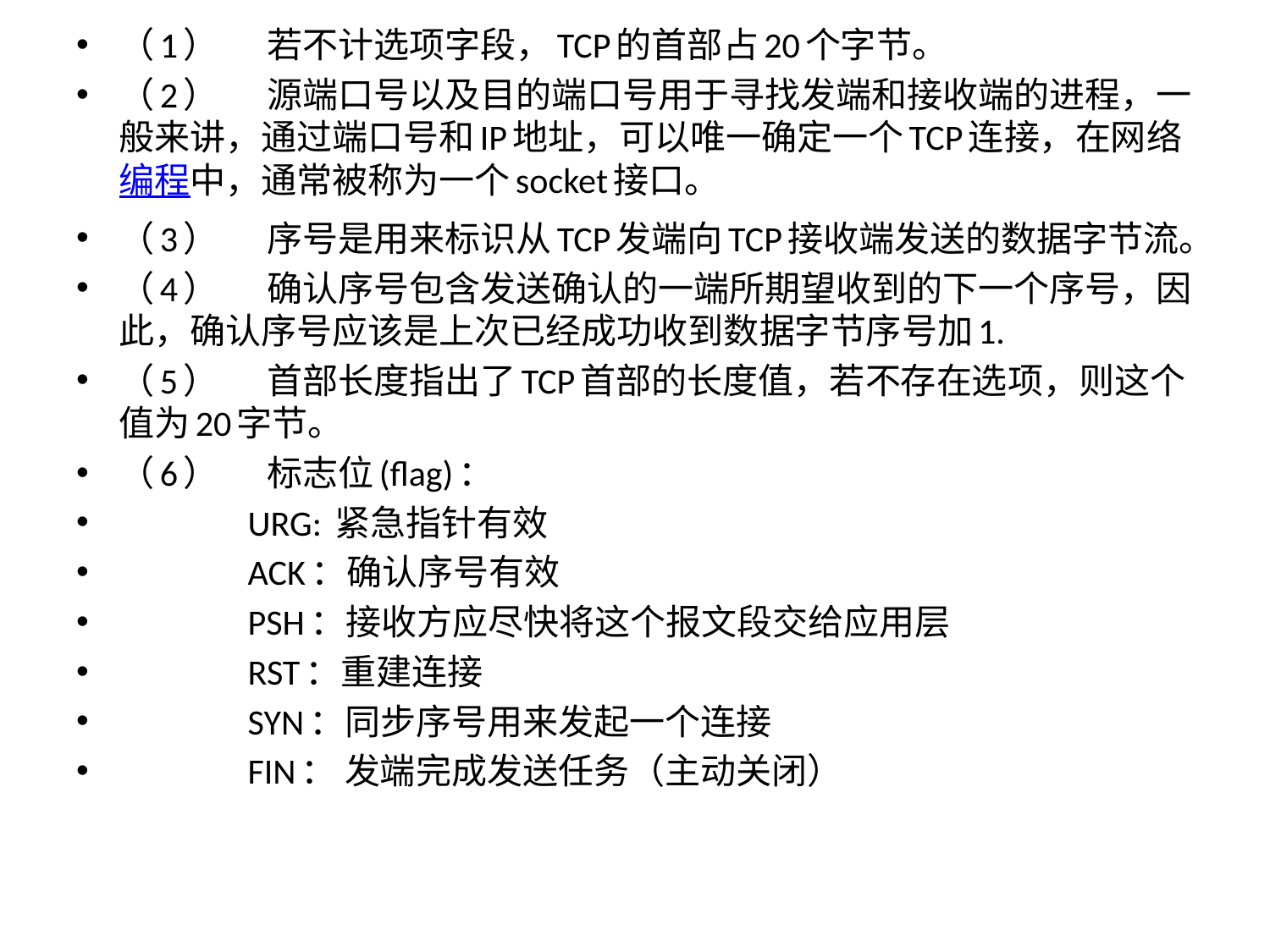

（1）      若不计选项字段，TCP的首部占20个字节。
（2）      源端口号以及目的端口号用于寻找发端和接收端的进程，一般来讲，通过端口号和IP地址，可以唯一确定一个TCP连接，在网络编程中，通常被称为一个socket接口。
（3）      序号是用来标识从TCP发端向TCP接收端发送的数据字节流。
（4）      确认序号包含发送确认的一端所期望收到的下一个序号，因此，确认序号应该是上次已经成功收到数据字节序号加1.
（5）      首部长度指出了TCP首部的长度值，若不存在选项，则这个值为20字节。
（6）      标志位(flag)：
                URG: 紧急指针有效
                ACK：确认序号有效
                PSH：接收方应尽快将这个报文段交给应用层
                RST：重建连接
                SYN：同步序号用来发起一个连接
                FIN： 发端完成发送任务（主动关闭）